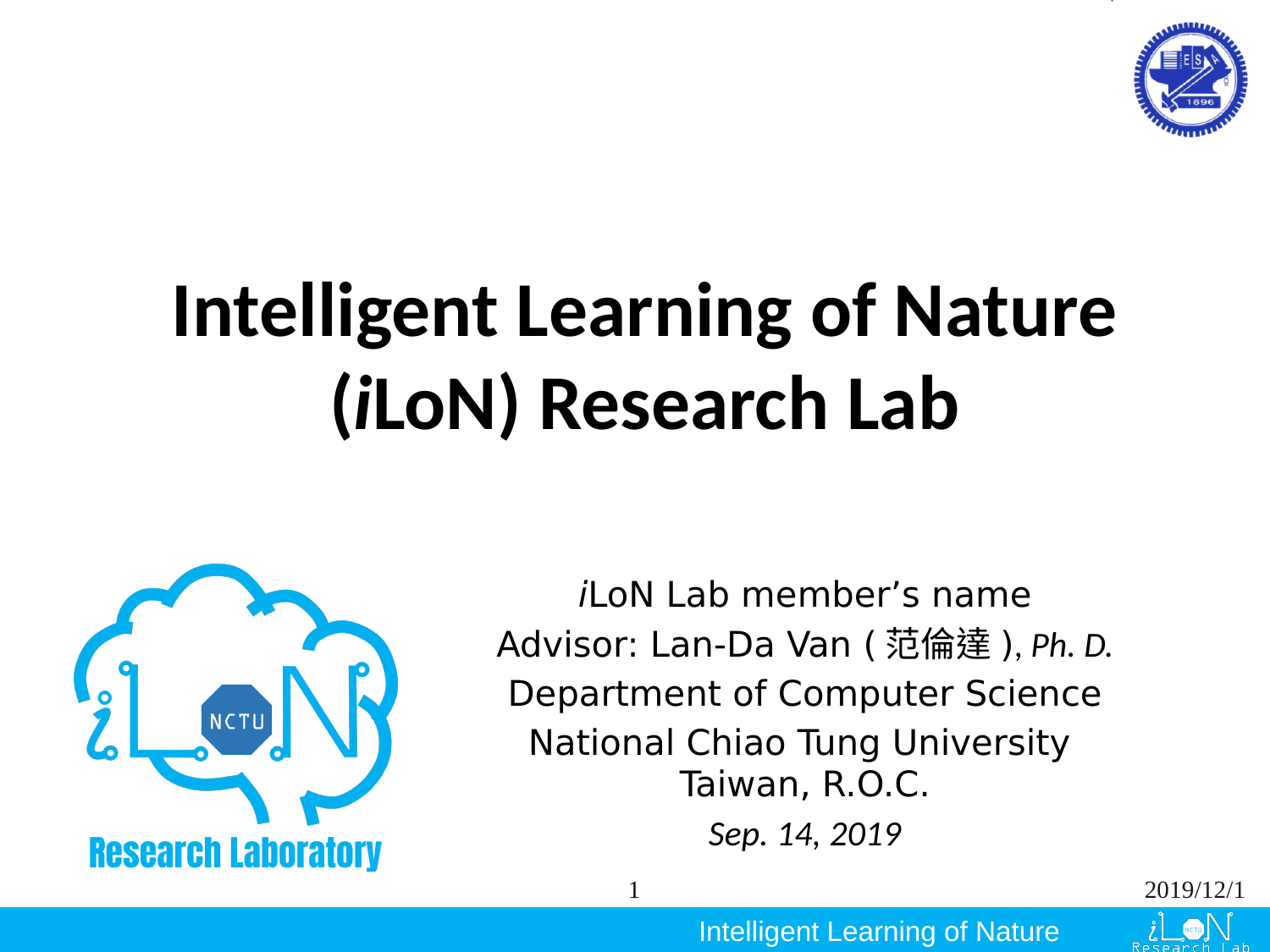

# Intelligent Learning of Nature (iLoN) Research Lab
iLoN Lab member’s name
Advisor: Lan-Da Van (范倫達), Ph. D.
Department of Computer Science
National Chiao Tung University
Taiwan, R.O.C.
Sep. 14, 2019
1
2019/12/1